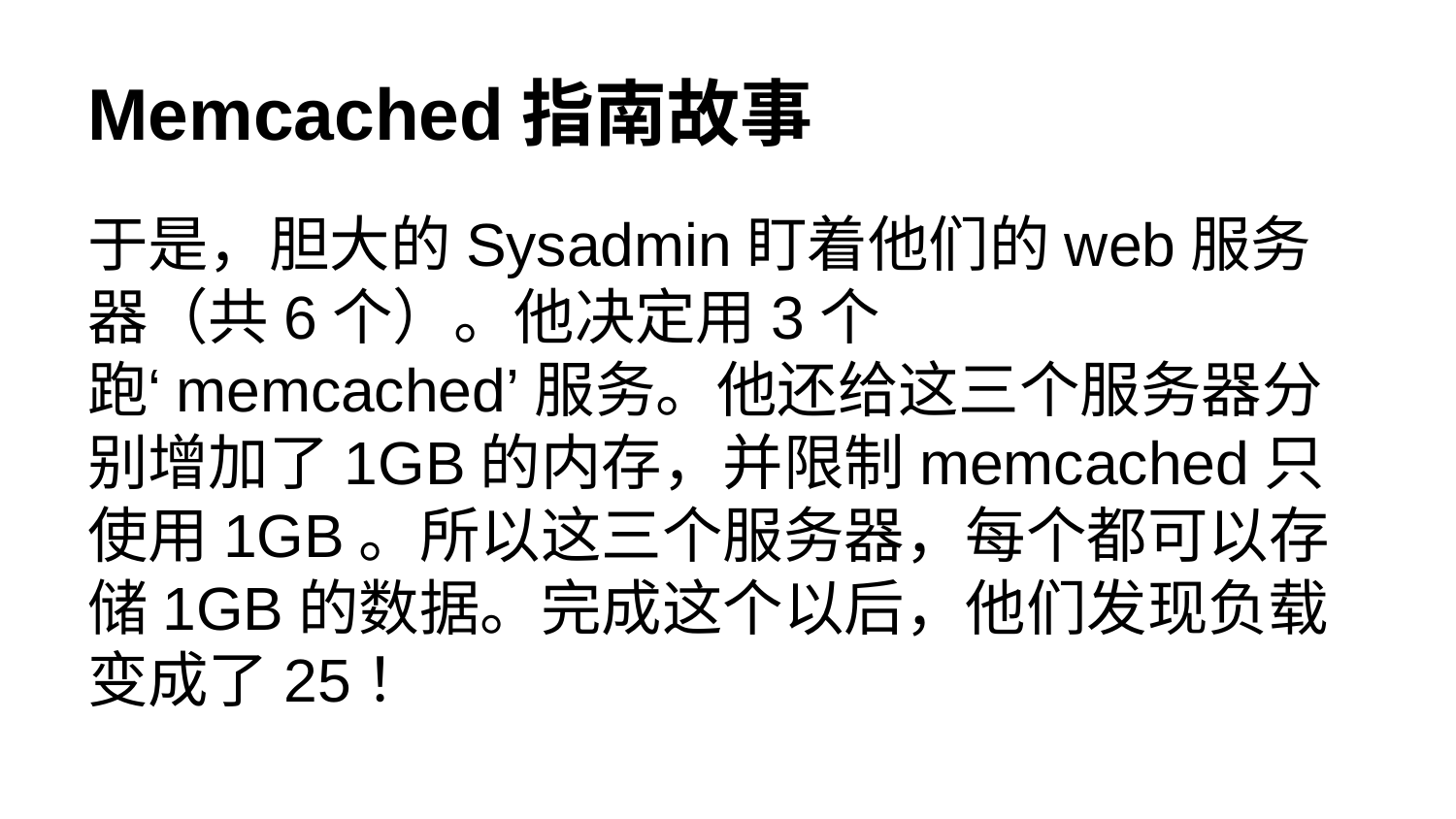

# Memcached指南故事
于是，胆大的Sysadmin盯着他们的web服务器（共6个）。他决定用3个跑‘memcached’服务。他还给这三个服务器分别增加了1GB的内存，并限制memcached只使用1GB。所以这三个服务器，每个都可以存储1GB的数据。完成这个以后，他们发现负载变成了25！